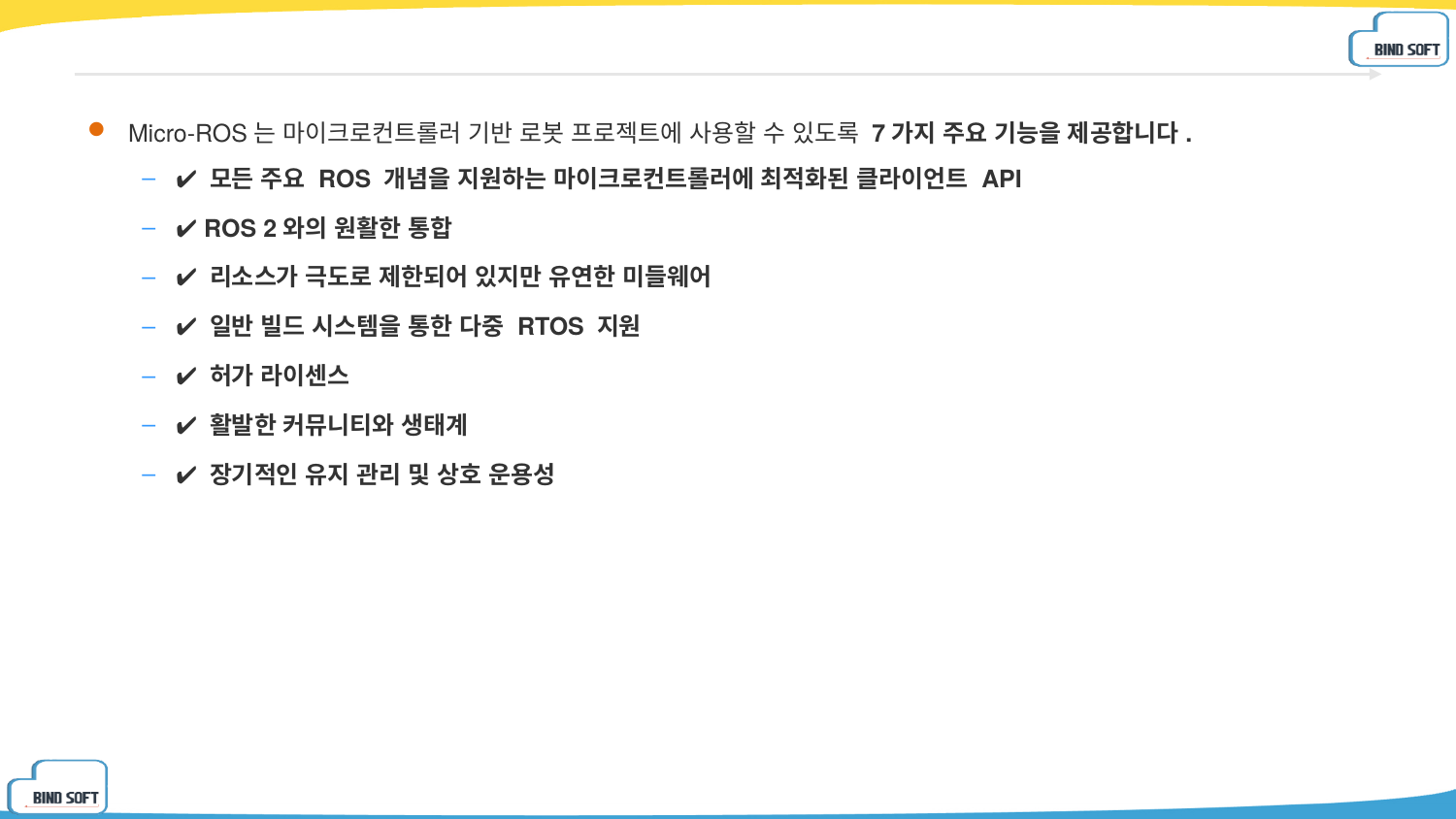

#
Micro-ROS는 마이크로컨트롤러 기반 로봇 프로젝트에 사용할 수 있도록 7가지 주요 기능을 제공합니다.
✔ 모든 주요 ROS 개념을 지원하는 마이크로컨트롤러에 최적화된 클라이언트 API
✔ ROS 2와의 원활한 통합
✔ 리소스가 극도로 제한되어 있지만 유연한 미들웨어
✔ 일반 빌드 시스템을 통한 다중 RTOS 지원
✔ 허가 라이센스
✔ 활발한 커뮤니티와 생태계
✔ 장기적인 유지 관리 및 상호 운용성